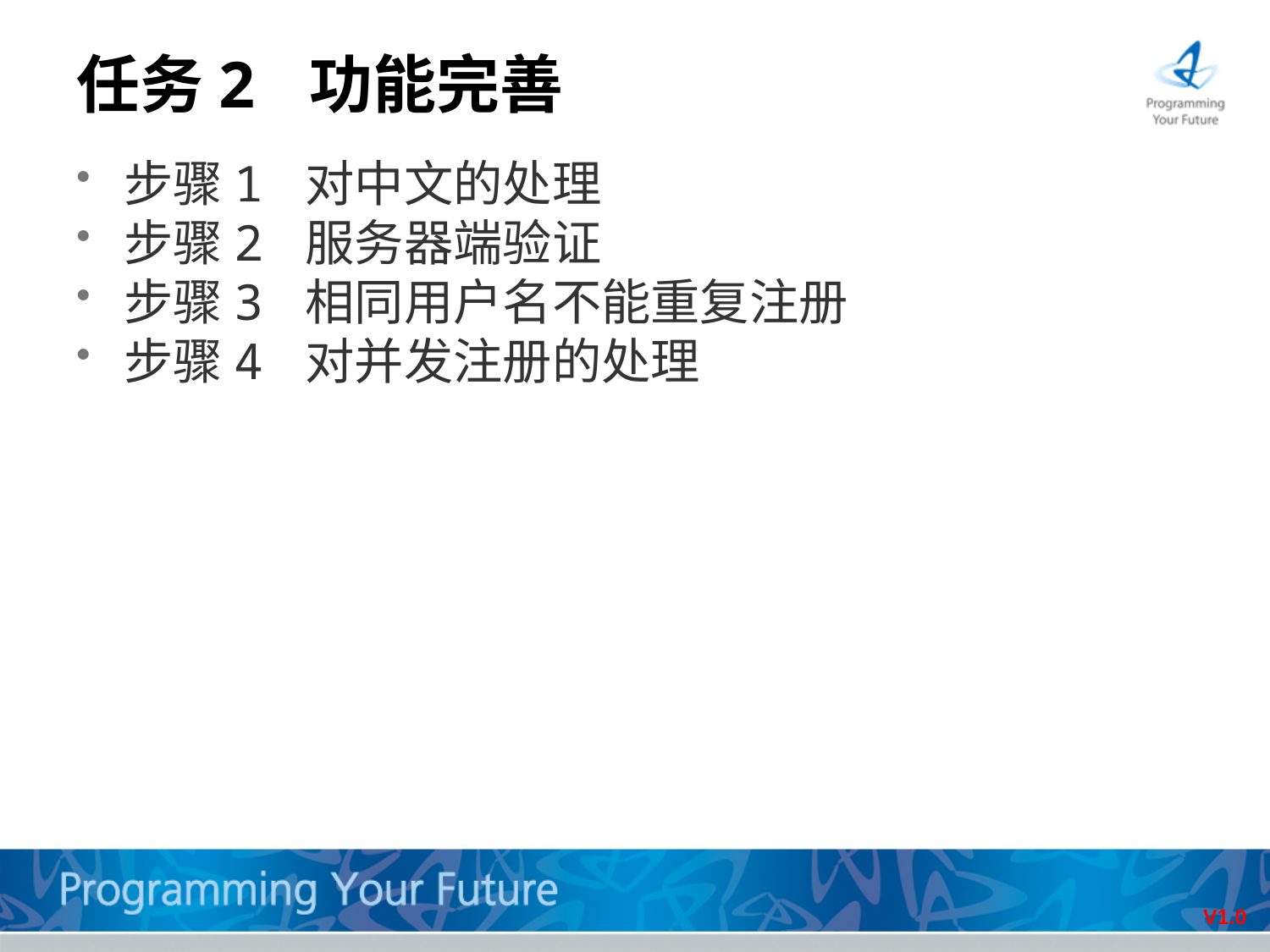

# 任务2 功能完善
步骤1 对中文的处理
步骤2 服务器端验证
步骤3 相同用户名不能重复注册
步骤4 对并发注册的处理